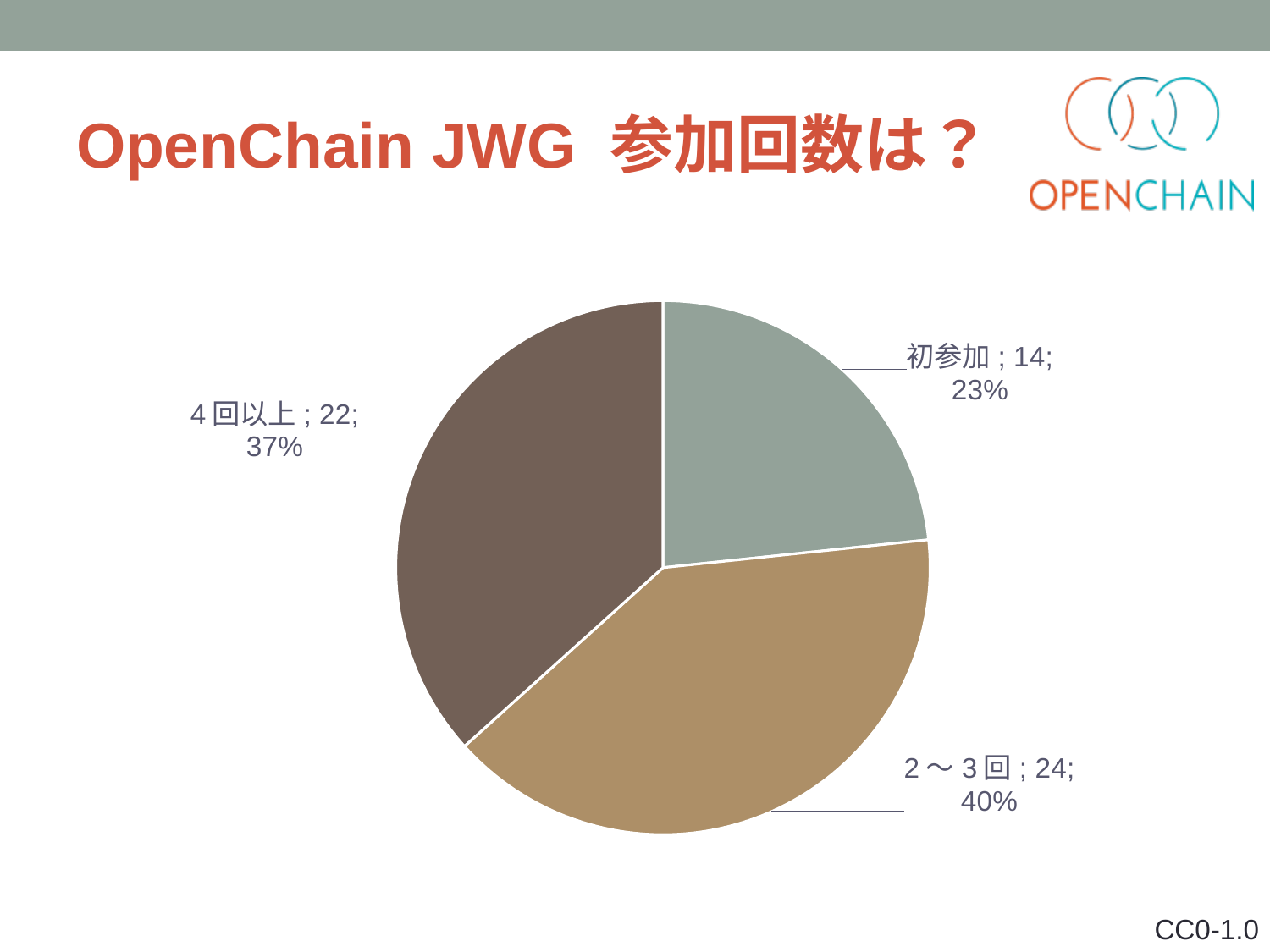

# OpenChain JWG 参加回数は？

### Chart

| Category |  |
|---|---|
| 初参加 | 14.0 |
| 2〜3回 | 24.0 |
| 4回以上 | 22.0 |